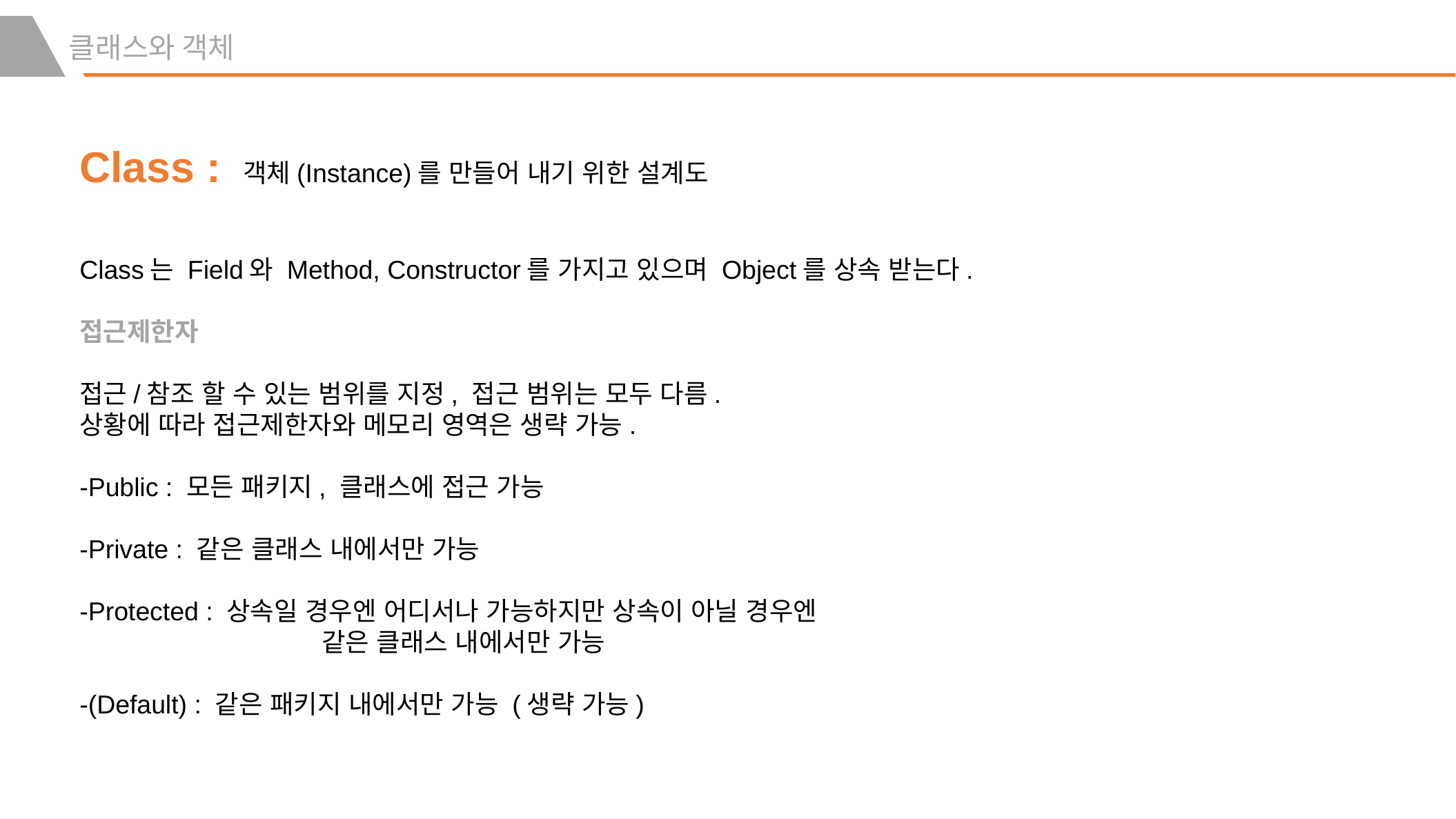

클래스와 객체

Class : 객체(Instance)를 만들어 내기 위한 설계도

Class는 Field와 Method, Constructor를 가지고 있으며 Object를 상속 받는다.

접근제한자

접근/참조 할 수 있는 범위를 지정, 접근 범위는 모두 다름.
상황에 따라 접근제한자와 메모리 영역은 생략 가능.

-Public : 모든 패키지, 클래스에 접근 가능

-Private : 같은 클래스 내에서만 가능

-Protected : 상속일 경우엔 어디서나 가능하지만 상속이 아닐 경우엔
		    같은 클래스 내에서만 가능

-(Default) : 같은 패키지 내에서만 가능 (생략 가능)